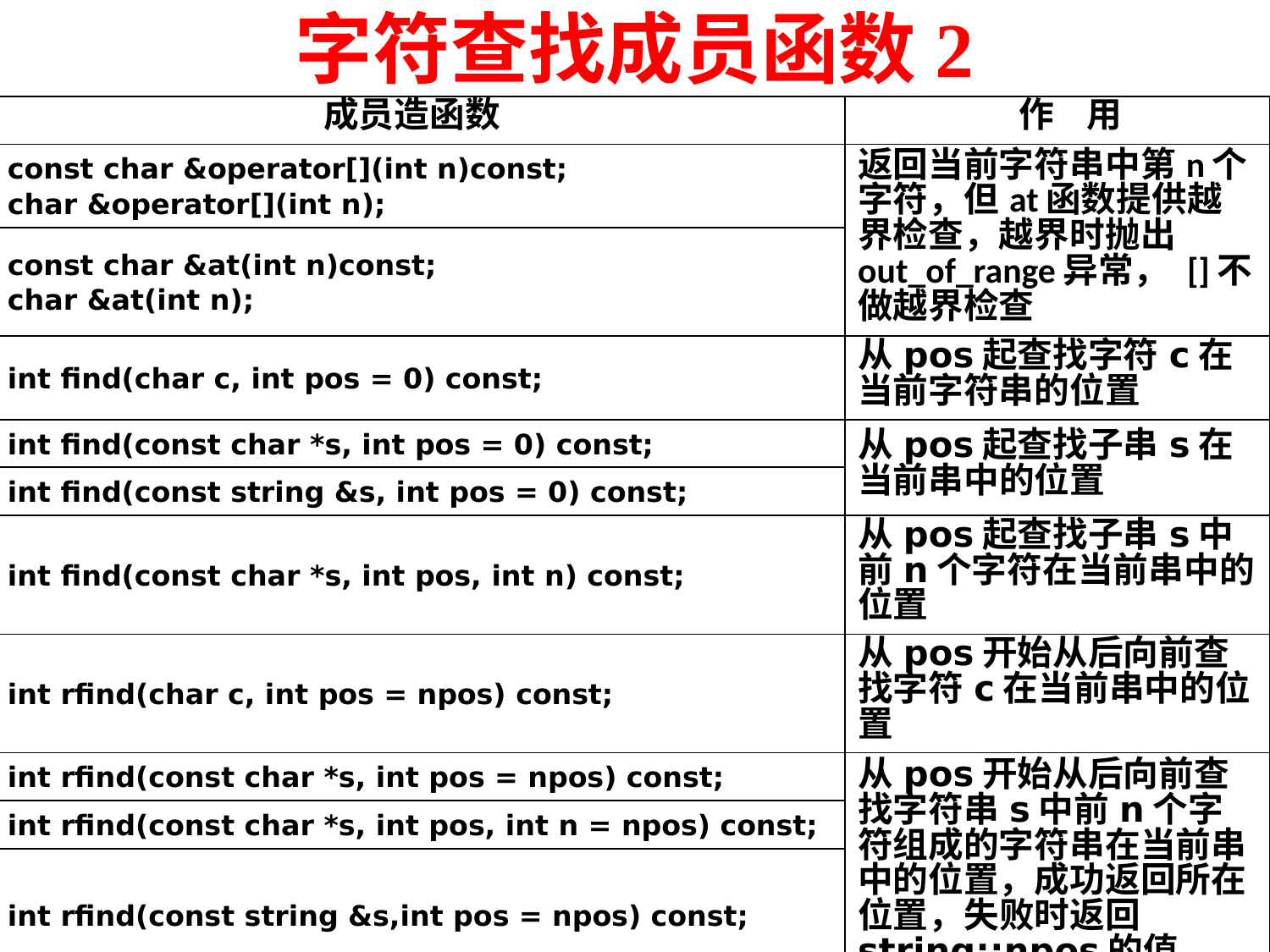

# 字符查找成员函数2
| 成员造函数 | 作 用 |
| --- | --- |
| const char &operator[](int n)const; char &operator[](int n); | 返回当前字符串中第n个字符，但at函数提供越界检查，越界时抛出out\_of\_range异常， []不做越界检查 |
| const char &at(int n)const; char &at(int n); |  |
| int find(char c, int pos = 0) const; | 从pos起查找字符c在当前字符串的位置 |
| int find(const char \*s, int pos = 0) const; | 从pos起查找子串s在当前串中的位置 |
| int find(const string &s, int pos = 0) const; |  |
| int find(const char \*s, int pos, int n) const; | 从pos起查找子串s中前n个字符在当前串中的位置 |
| int rfind(char c, int pos = npos) const; | 从pos开始从后向前查找字符c在当前串中的位置 |
| int rfind(const char \*s, int pos = npos) const; | 从pos开始从后向前查找字符串s中前n个字符组成的字符串在当前串中的位置，成功返回所在位置，失败时返回string::npos的值 |
| int rfind(const char \*s, int pos, int n = npos) const; |  |
| int rfind(const string &s,int pos = npos) const; |  |